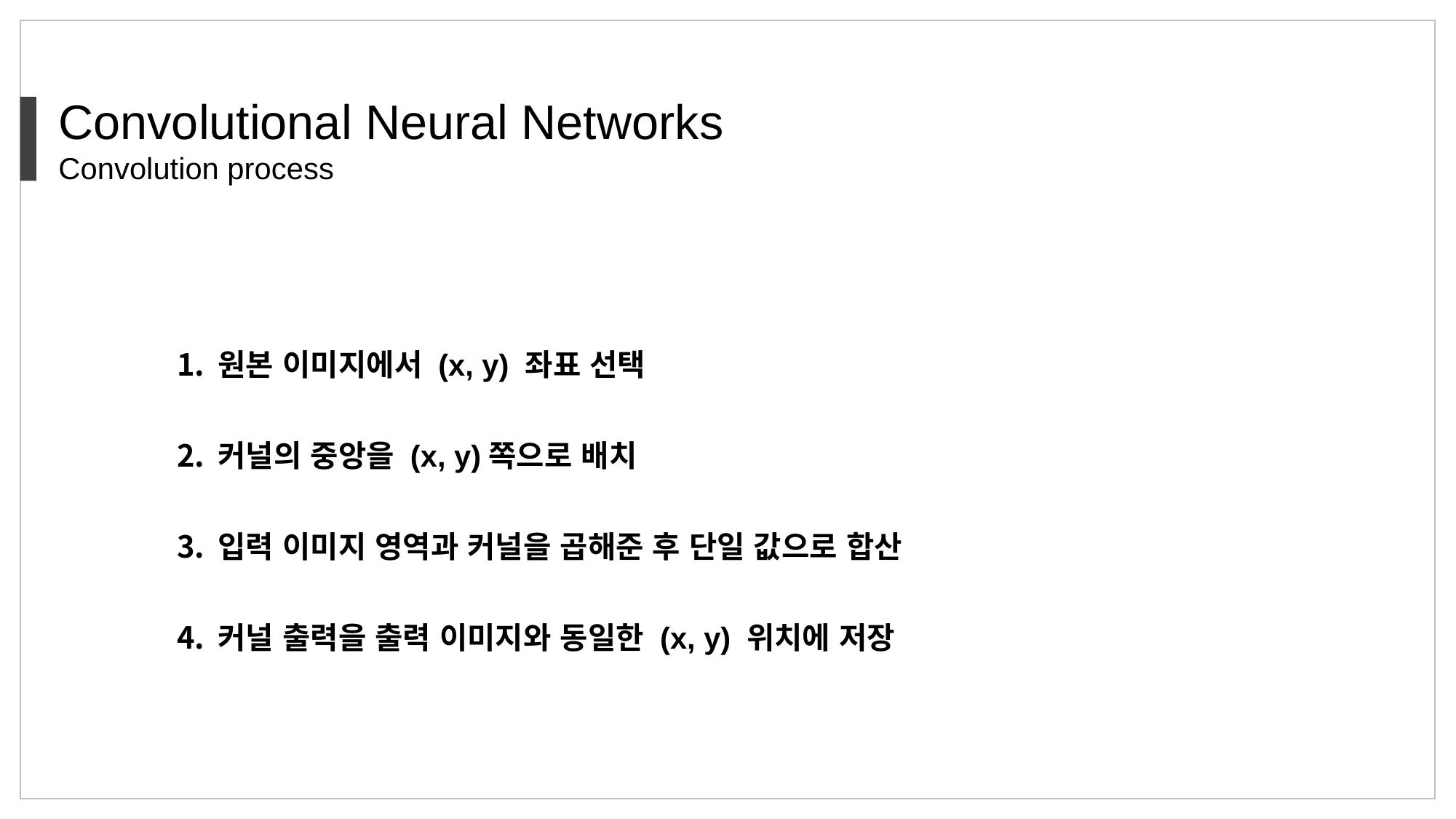

Convolutional Neural Networks
Convolution process

원본 이미지에서 (x, y) 좌표 선택
커널의 중앙을 (x, y)쪽으로 배치
입력 이미지 영역과 커널을 곱해준 후 단일 값으로 합산
커널 출력을 출력 이미지와 동일한 (x, y) 위치에 저장